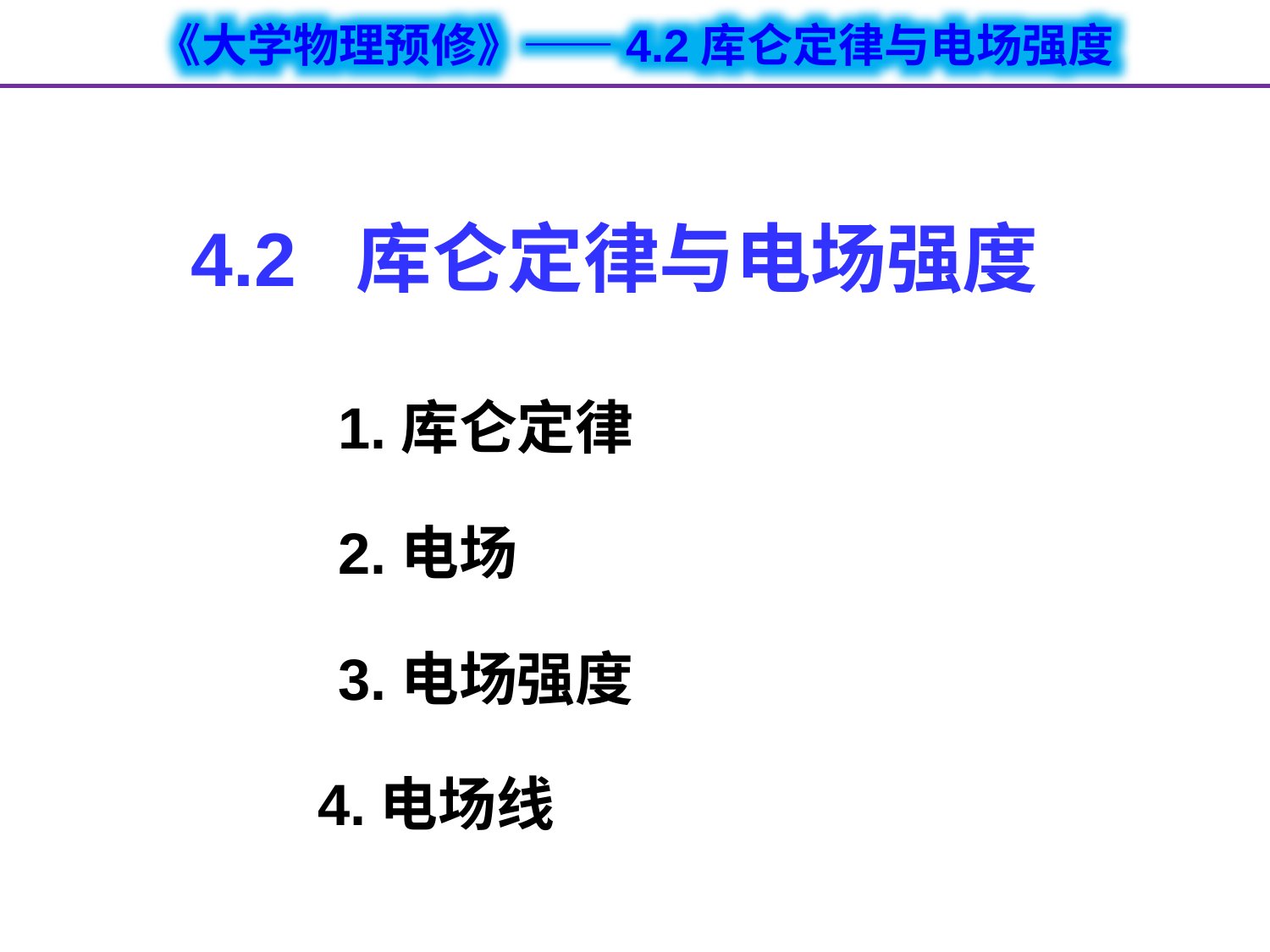

# 4.2  库仑定律与电场强度
    1.库仑定律
    2.电场
    3.电场强度
     4.电场线